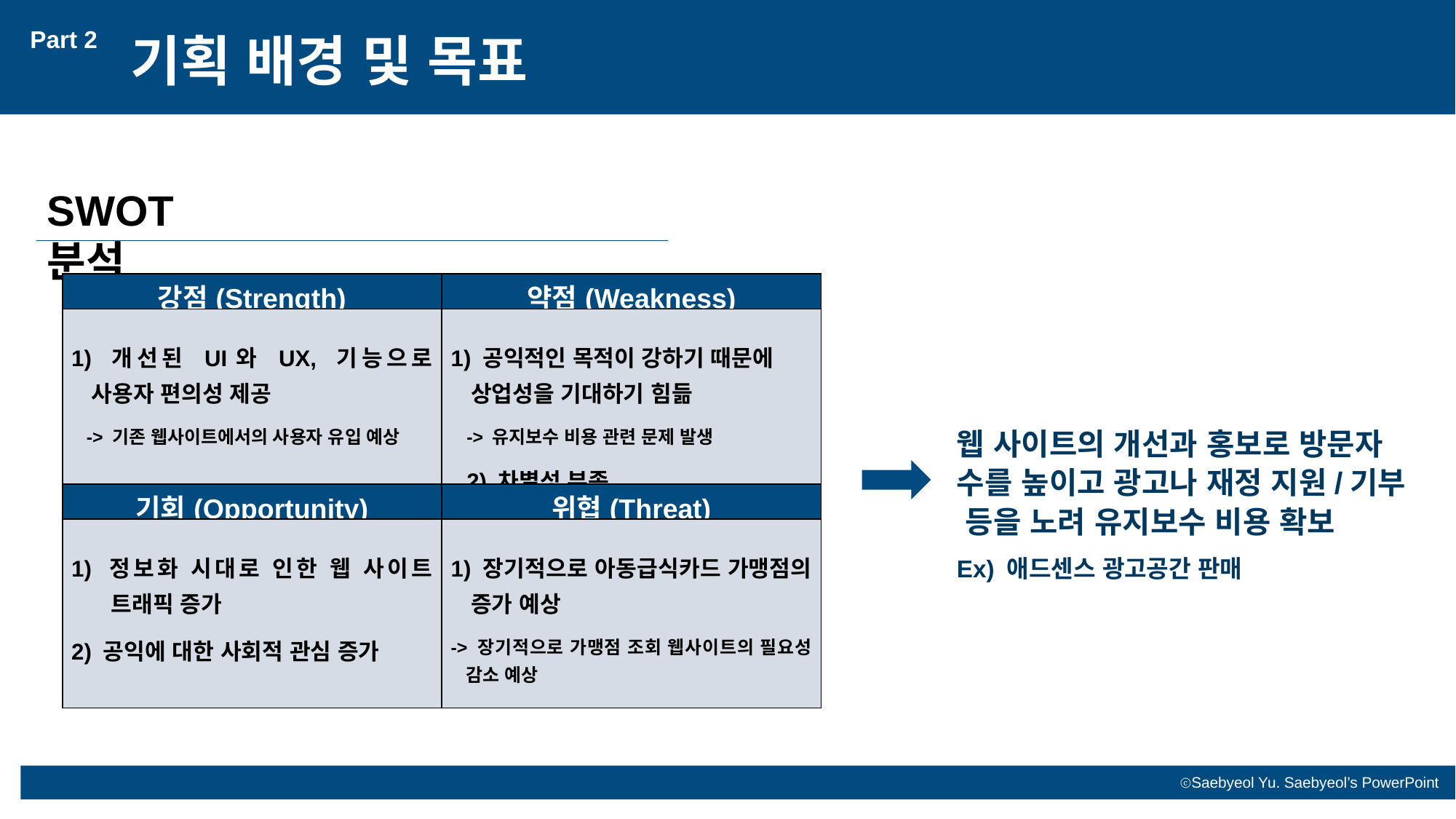

Part 2
기획 배경 및 목표
SWOT 분석
| 강점(Strength) | 약점(Weakness) |
| --- | --- |
| 1) 개선된 UI와 UX, 기능으로 사용자 편의성 제공 -> 기존 웹사이트에서의 사용자 유입 예상 | 1) 공익적인 목적이 강하기 때문에 상업성을 기대하기 힘듦 -> 유지보수 비용 관련 문제 발생 2) 차별성 부족 |
| 기회(Opportunity) | 위협(Threat) |
| 1) 정보화 시대로 인한 웹 사이트 트래픽 증가 2) 공익에 대한 사회적 관심 증가 | 1) 장기적으로 아동급식카드 가맹점의 증가 예상 -> 장기적으로 가맹점 조회 웹사이트의 필요성 감소 예상 |
웹 사이트의 개선과 홍보로 방문자 수를 높이고 광고나 재정 지원/기부  등을 노려 유지보수 비용 확보
Ex) 애드센스 광고공간 판매